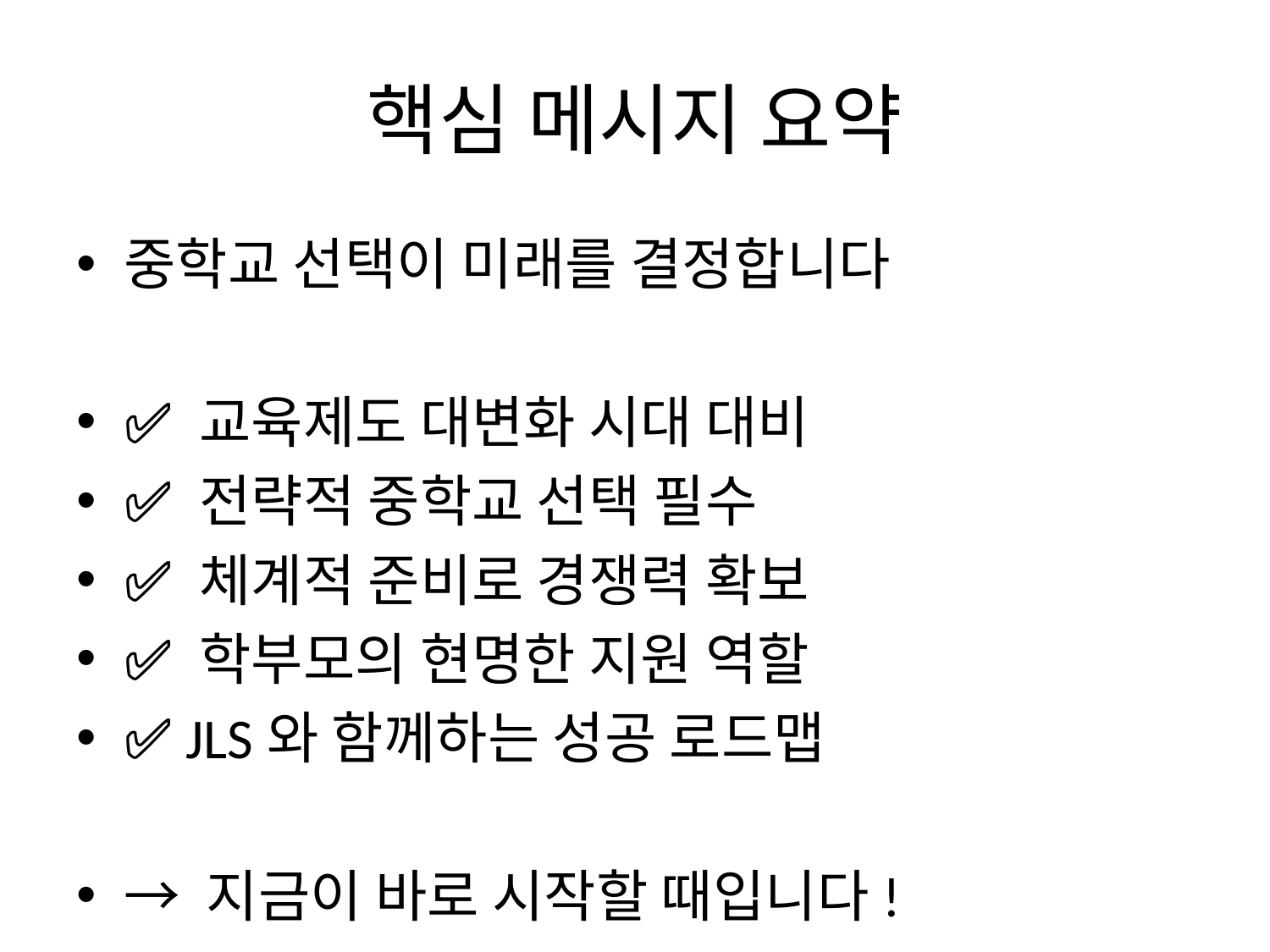

# 핵심 메시지 요약
중학교 선택이 미래를 결정합니다

✅ 교육제도 대변화 시대 대비
✅ 전략적 중학교 선택 필수
✅ 체계적 준비로 경쟁력 확보
✅ 학부모의 현명한 지원 역할
✅ JLS와 함께하는 성공 로드맵

→ 지금이 바로 시작할 때입니다!